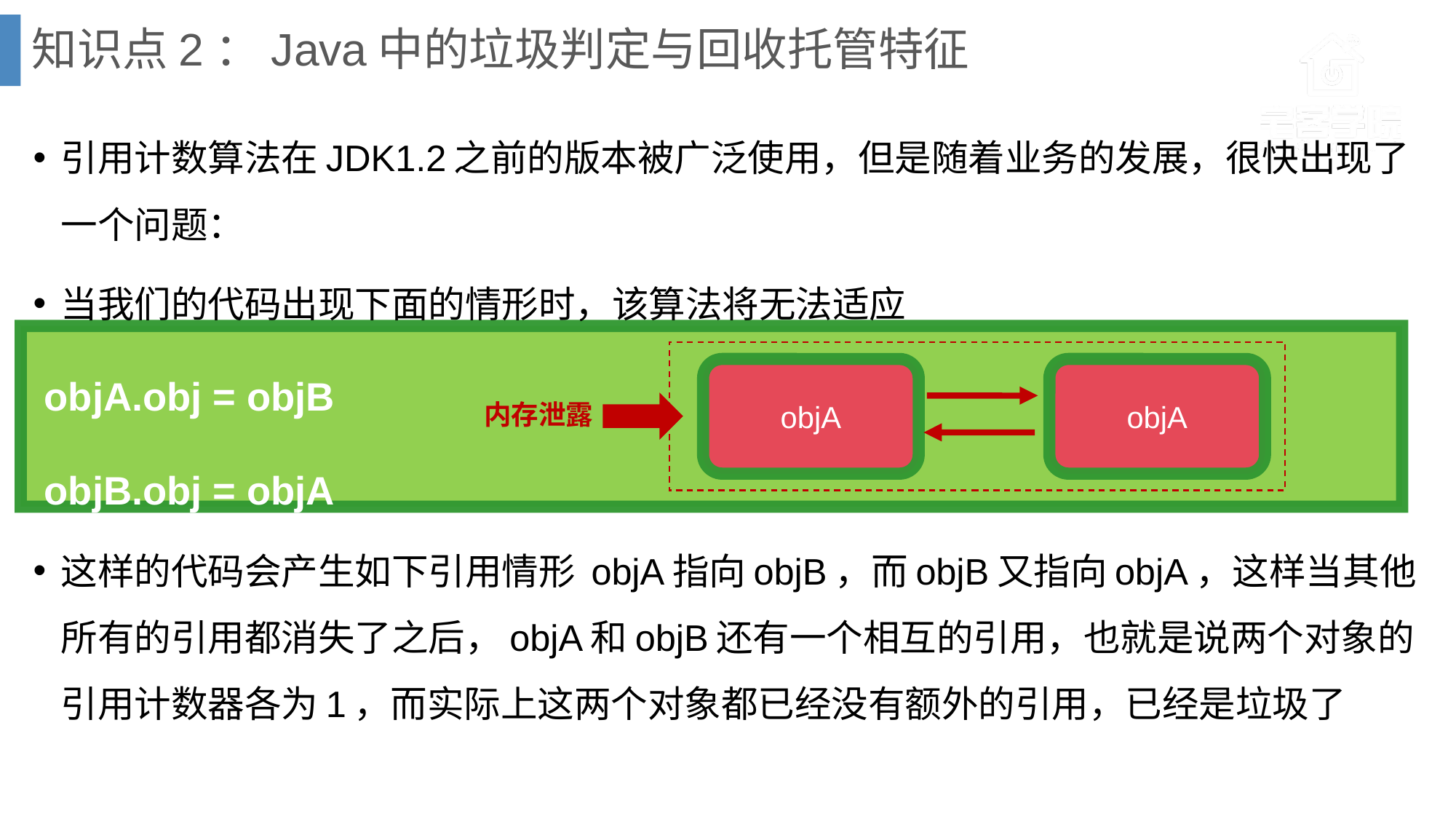

# 知识点2：Java中的垃圾判定与回收托管特征
引用计数算法在JDK1.2之前的版本被广泛使用，但是随着业务的发展，很快出现了一个问题：
当我们的代码出现下面的情形时，该算法将无法适应
 objA.obj = objB
 objB.obj = objA
这样的代码会产生如下引用情形 objA指向objB，而objB又指向objA，这样当其他所有的引用都消失了之后，objA和objB还有一个相互的引用，也就是说两个对象的引用计数器各为1，而实际上这两个对象都已经没有额外的引用，已经是垃圾了

objA
objA
内存泄露